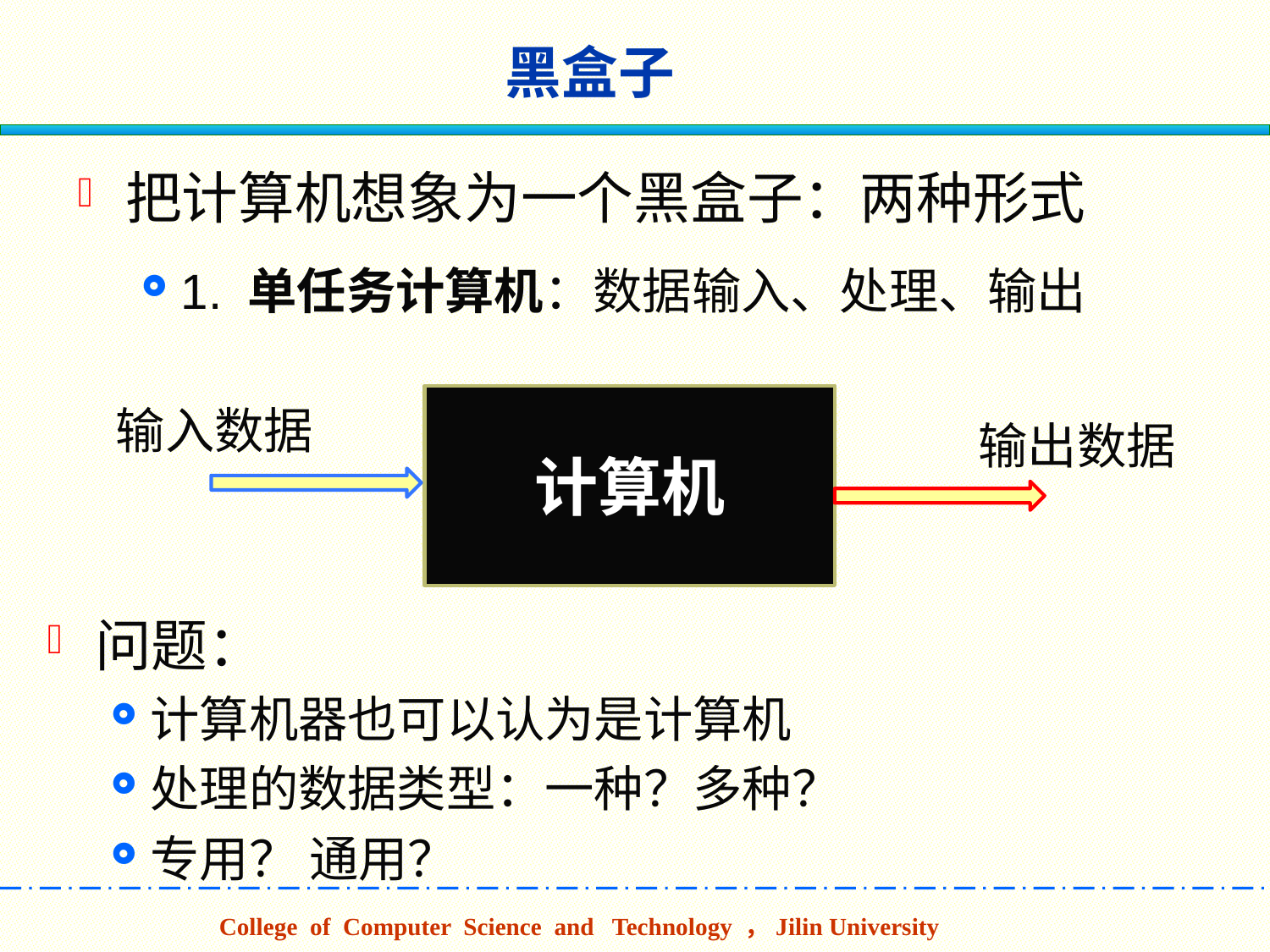

# 黑盒子
把计算机想象为一个黑盒子：两种形式
1. 单任务计算机：数据输入、处理、输出
计算机
输入数据
输出数据

问题：
计算机器也可以认为是计算机
处理的数据类型：一种？多种？
专用？ 通用？